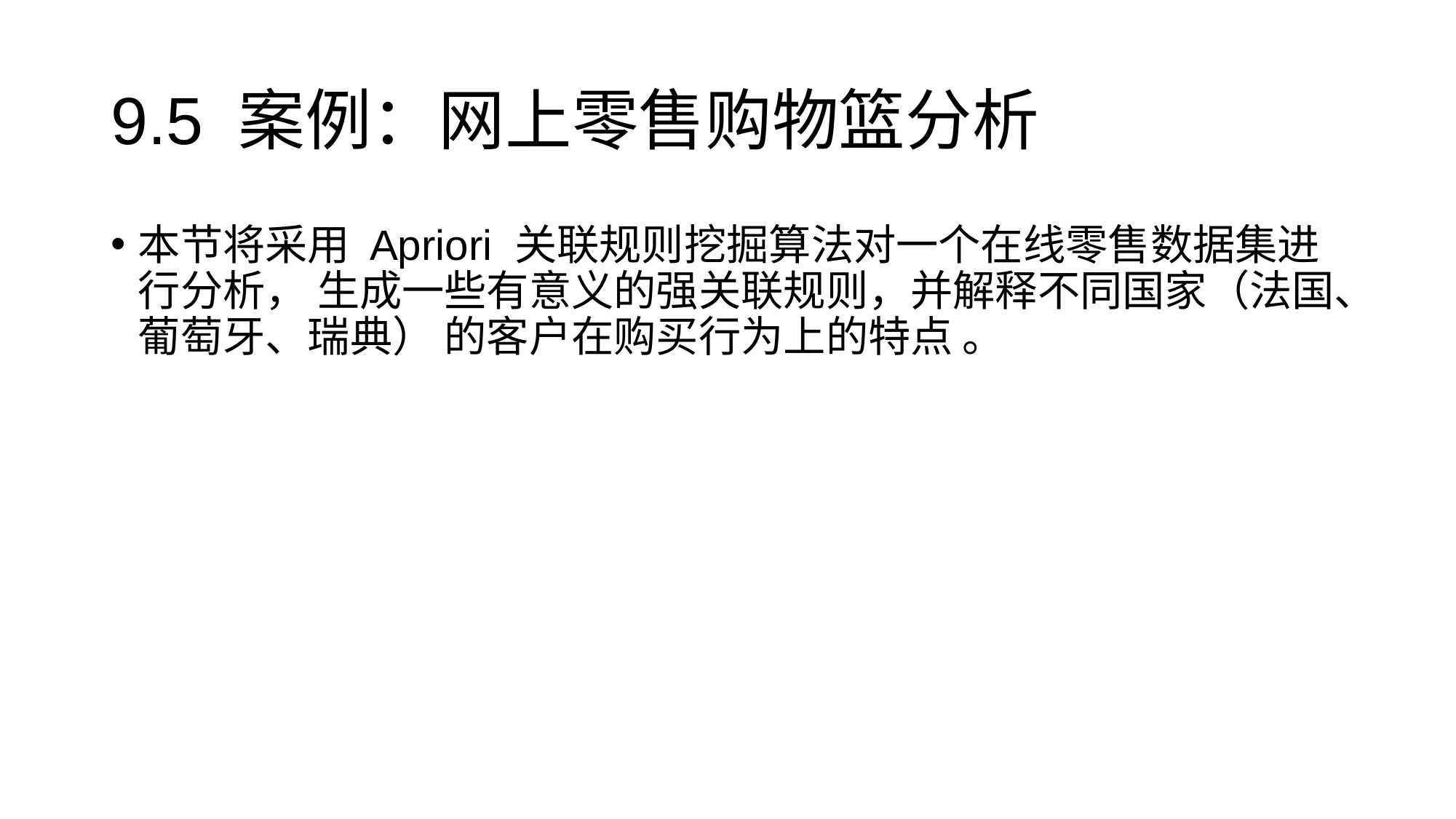

# 9.5 案例：网上零售购物篮分析
本节将采用 Apriori 关联规则挖掘算法对一个在线零售数据集进行分析， 生成一些有意义的强关联规则，并解释不同国家（法国、葡萄牙、瑞典） 的客户在购买行为上的特点 。